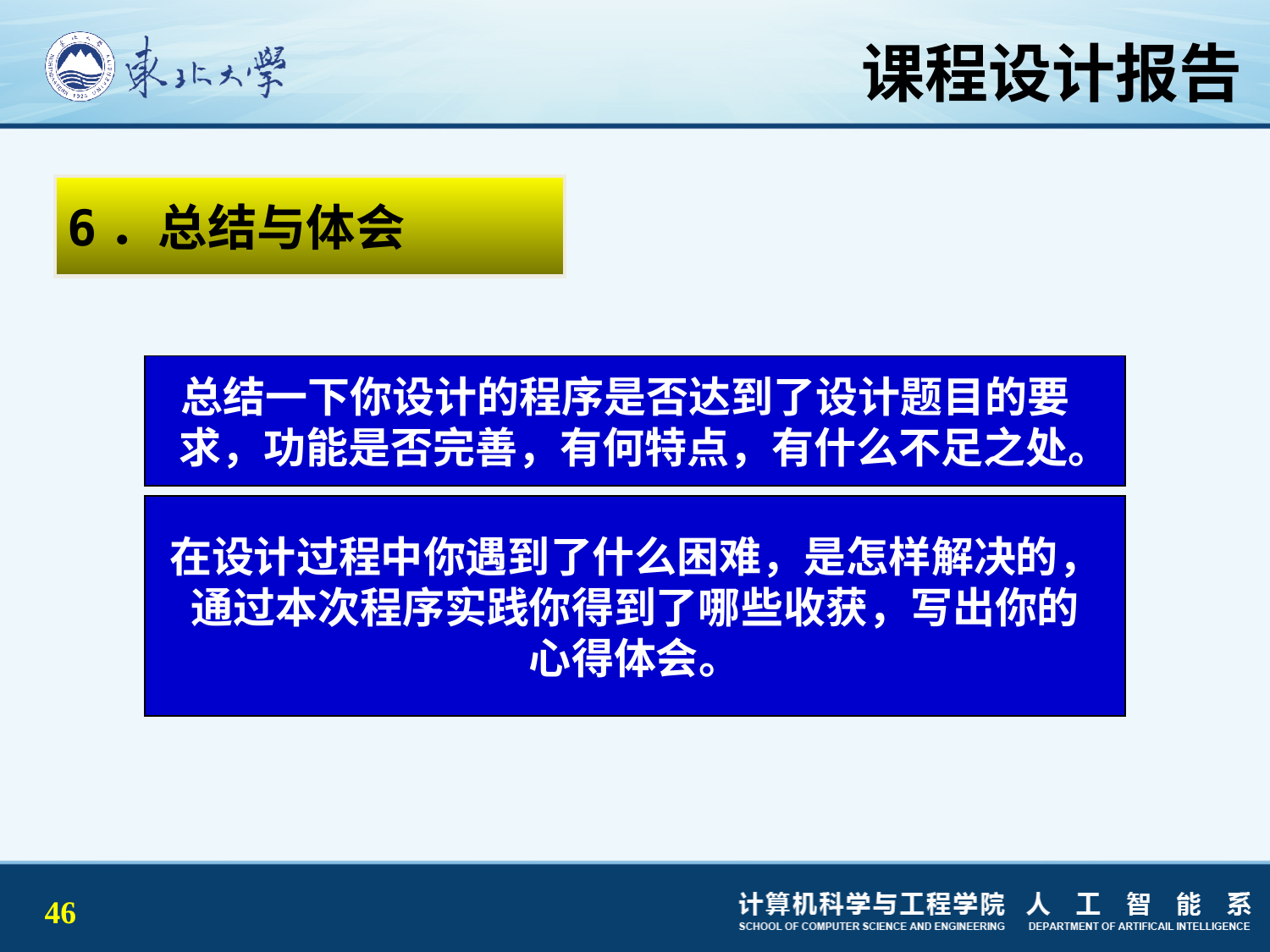

# 课程设计报告
6．总结与体会
总结一下你设计的程序是否达到了设计题目的要
 求，功能是否完善，有何特点，有什么不足之处。
在设计过程中你遇到了什么困难，是怎样解决的，通过本次程序实践你得到了哪些收获，写出你的
心得体会。